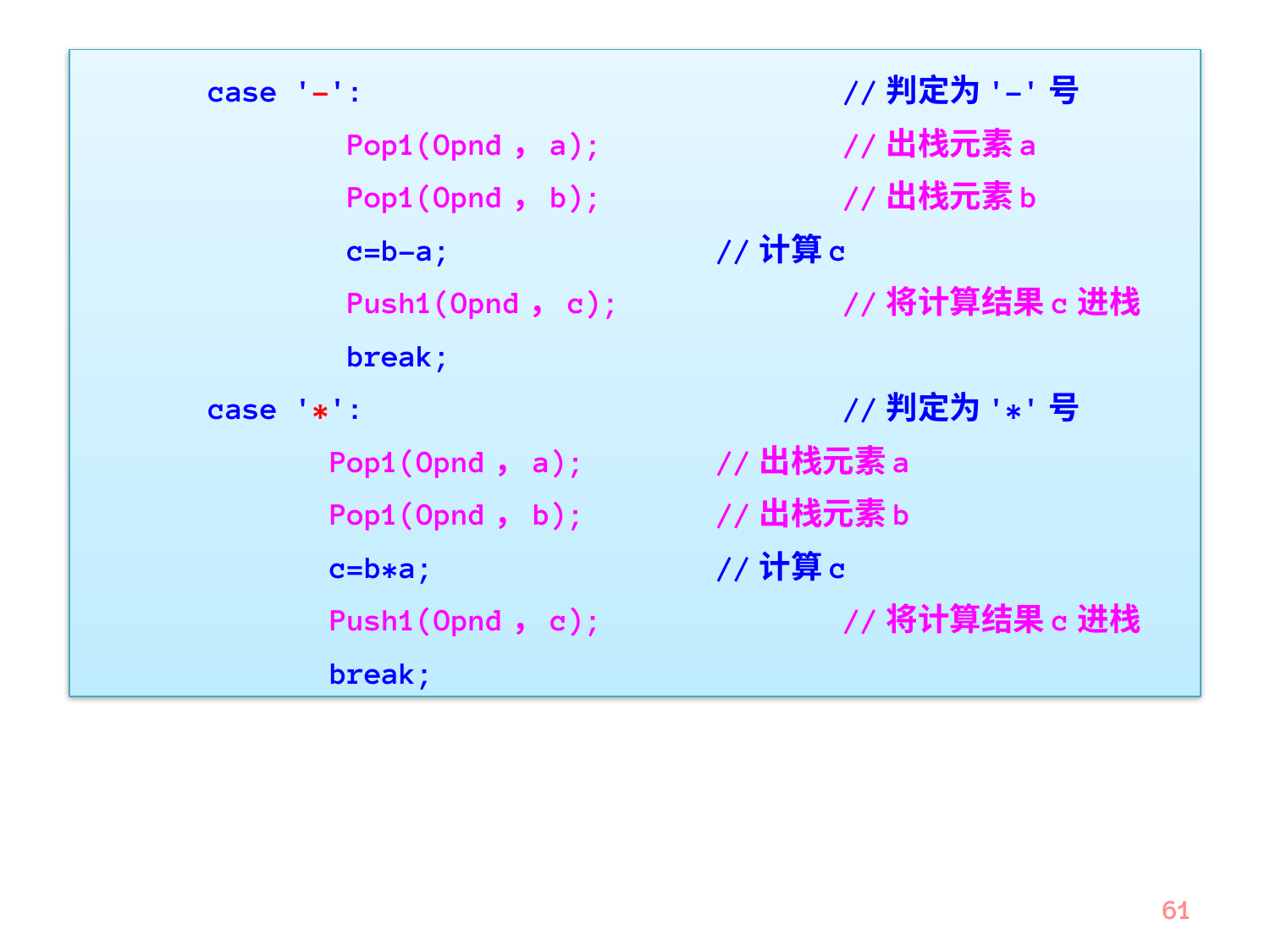

case '-':				//判定为'-'号
	        Pop1(Opnd，a);		//出栈元素a
	        Pop1(Opnd，b);		//出栈元素b
	        c=b-a;			//计算c
	        Push1(Opnd，c);		//将计算结果c进栈
	        break;
	case '*':				//判定为'*'号
	       Pop1(Opnd，a);		//出栈元素a
	       Pop1(Opnd，b);		//出栈元素b
	       c=b*a;			//计算c
	       Push1(Opnd，c);		//将计算结果c进栈
	       break;
61